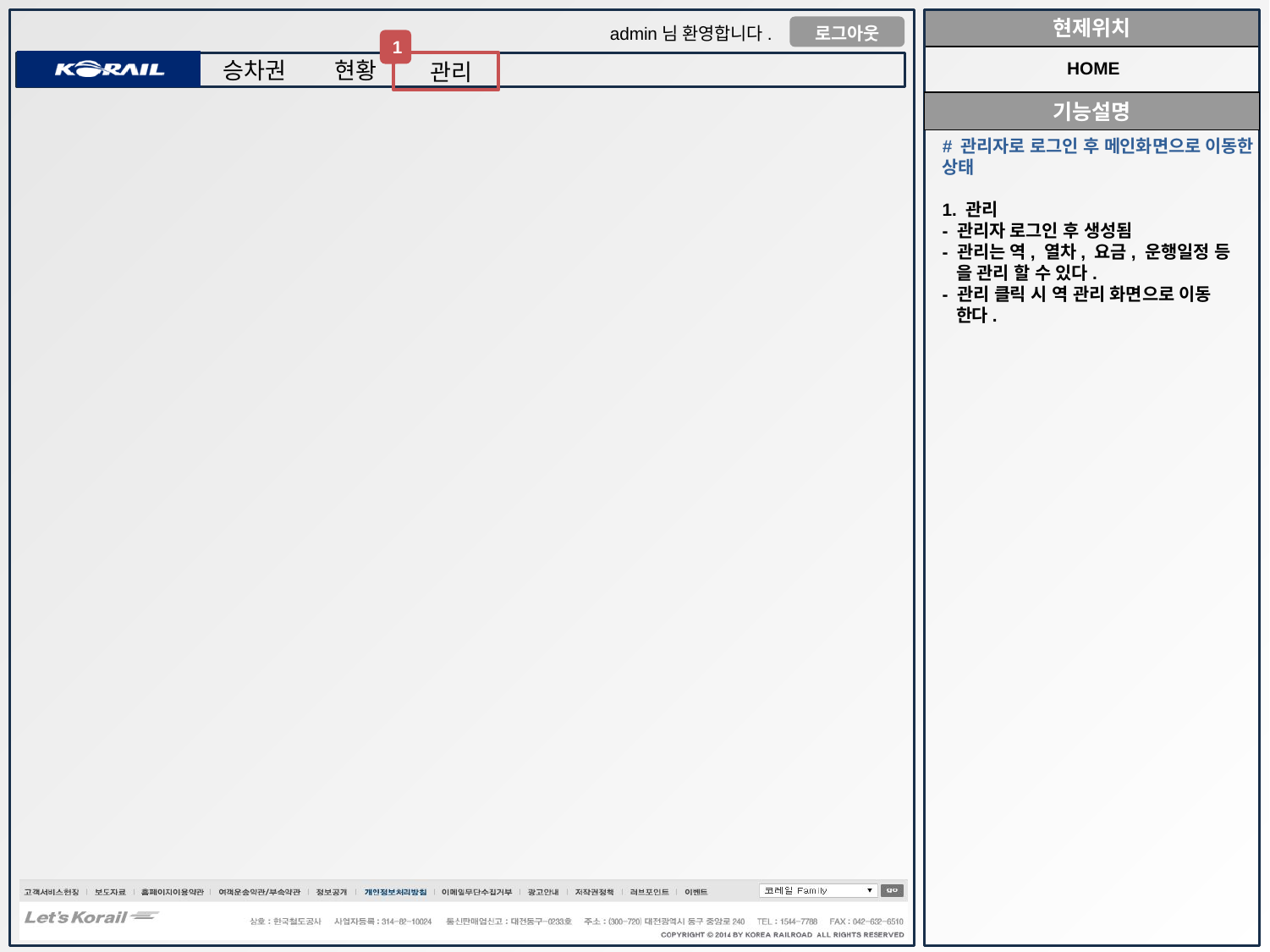

1
HOME

# 관리자로 로그인 후 메인화면으로 이동한 상태

1. 관리
- 관리자 로그인 후 생성됨
- 관리는 역, 열차, 요금, 운행일정 등
  을 관리 할 수 있다.
- 관리 클릭 시 역 관리 화면으로 이동
  한다.